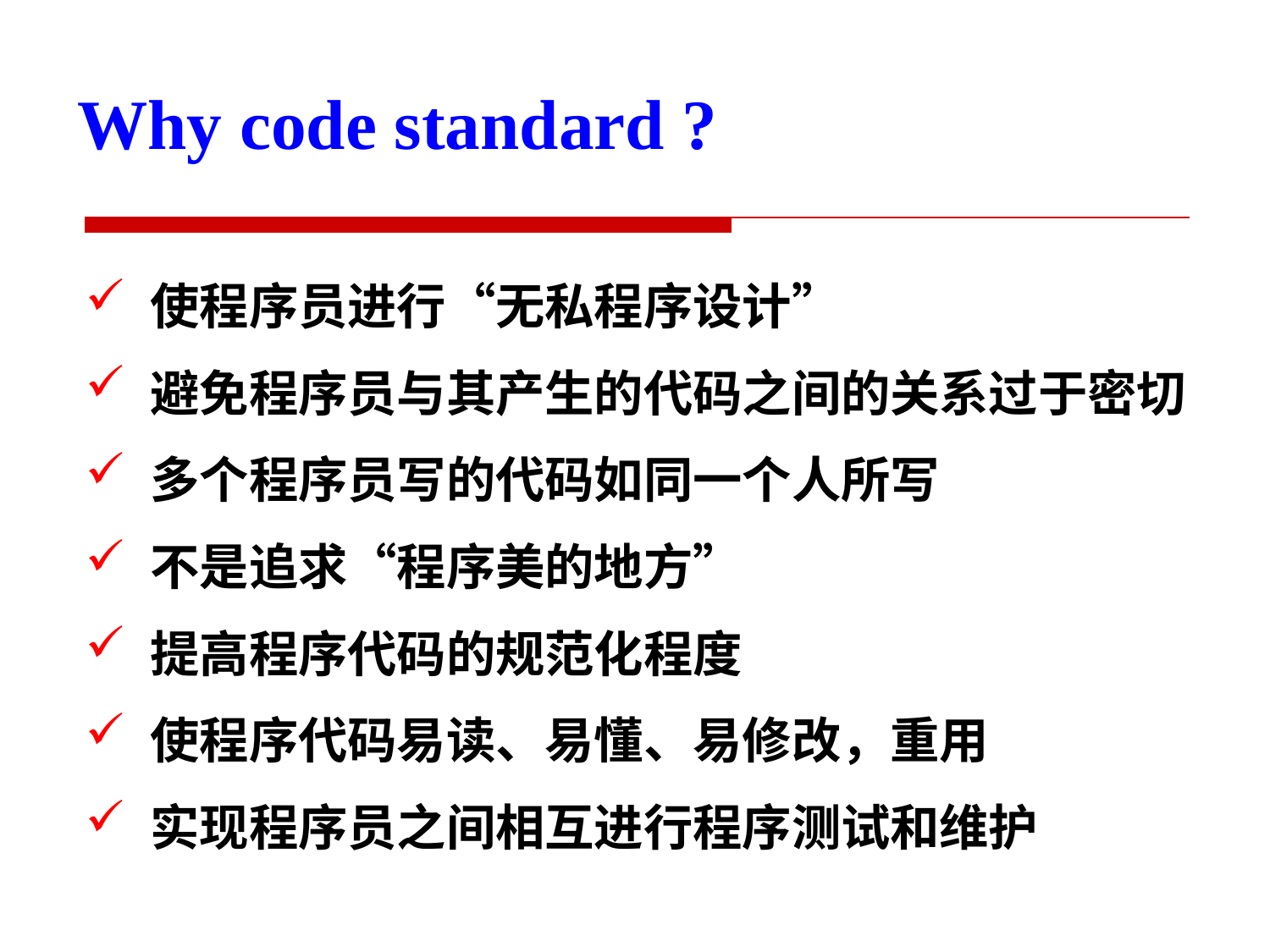

Why code standard ?
使程序员进行“无私程序设计”
避免程序员与其产生的代码之间的关系过于密切
多个程序员写的代码如同一个人所写
不是追求“程序美的地方”
提高程序代码的规范化程度
使程序代码易读、易懂、易修改，重用
实现程序员之间相互进行程序测试和维护